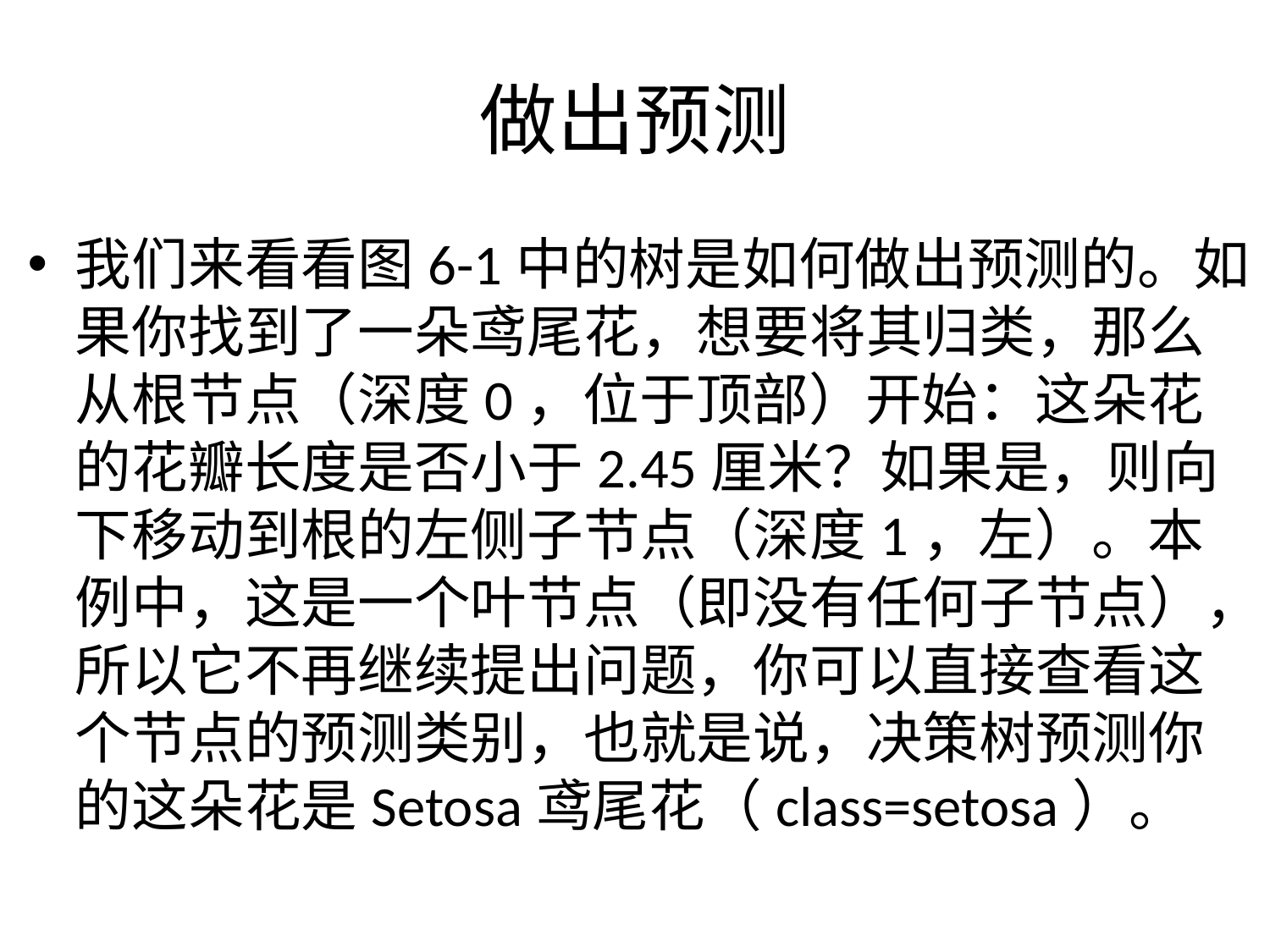

# 做出预测
我们来看看图6-1中的树是如何做出预测的。如果你找到了一朵鸢尾花，想要将其归类，那么从根节点（深度0，位于顶部）开始：这朵花的花瓣长度是否小于2.45厘米？如果是，则向下移动到根的左侧子节点（深度1，左）。本例中，这是一个叶节点（即没有任何子节点），所以它不再继续提出问题，你可以直接查看这个节点的预测类别，也就是说，决策树预测你的这朵花是Setosa鸢尾花（class=setosa）。